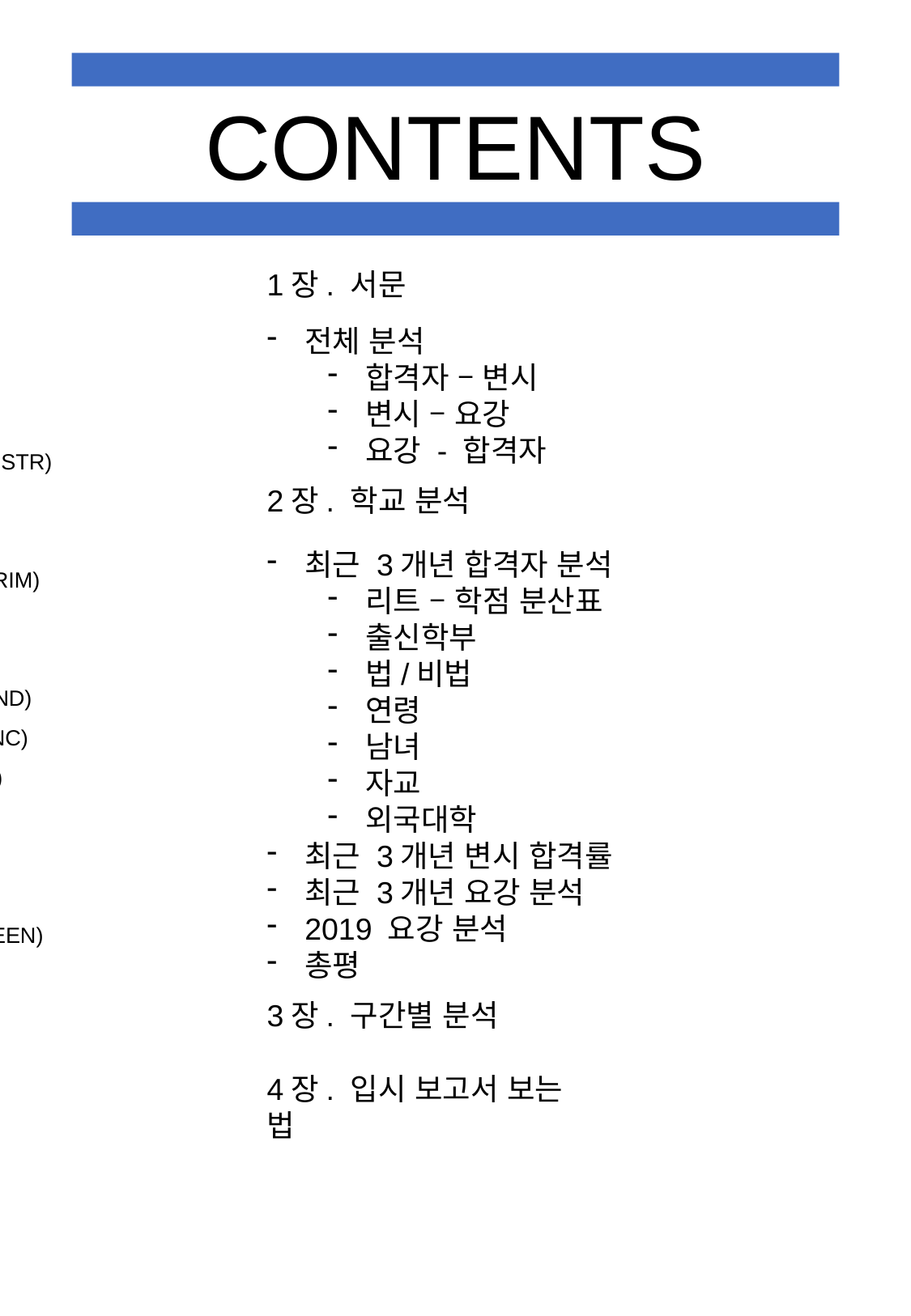

CONTENTS

1장. 서문
전체 분석
합격자 – 변시
변시 – 요강
요강 - 합격자
 비교 연산자
       (BETWEEN  AND  )
비교 연산자 (IN)
 비교 연산자 (LIKE)
 비교 연산자 (IS NULL)
 논리 연산자 (AND)
 논리 연산자 (OR)
 논리 연산자 (NOT)
 ORDER BY 절
 단일행 함수
       (문자, 숫자, 날짜)
 문자 함수 (LOWER)
 문자 함수 (UPPER)
 문자 함수 (INITCAP)
 문자 조작 함수 (CONCAT)
 문자 조작 함수 (SUBSTR)
문자 조작 함수 (LENGTH)
문자 조작 함수 (INSTR)
문자 조작 함수
       (LPAD | RPAD)
문자 조작 함수 (TRIM)
문자 조작 함수 (REPLACE)
 숫자 함수 (ROUND)
 숫자 함수 (TRUNC)
 숫자 함수 (MOD)
 날짜 형식 및 조회 (SYSDATE)
 날짜 조작 함수 (MONTH_BETWEEN)
 날짜 조작 함수 (ADD_MONTHS)
데이터베이스 기본
테스트 테이블 설명
서문 -1
2장. 학교 분석
최근 3개년 합격자 분석
리트 – 학점 분산표
출신학부
법/비법
연령
남녀
자교
외국대학
최근 3개년 변시 합격률
최근 3개년 요강 분석
2019 요강 분석
총평
2장. 데이터 조회어
기본 SELECT 문 구조
모든 열 선택 ( * )
특정 열 선택
산술 연산자 ( +, -, *, / )
연산자 우선순위
별칭 ( ALIAS )
리터럴 문자열
중복 행 제거 ( DISTINCT )
테이블 구조 표시
WHERE 절
3장. 구간별 분석
4장. 입시 보고서 보는 법